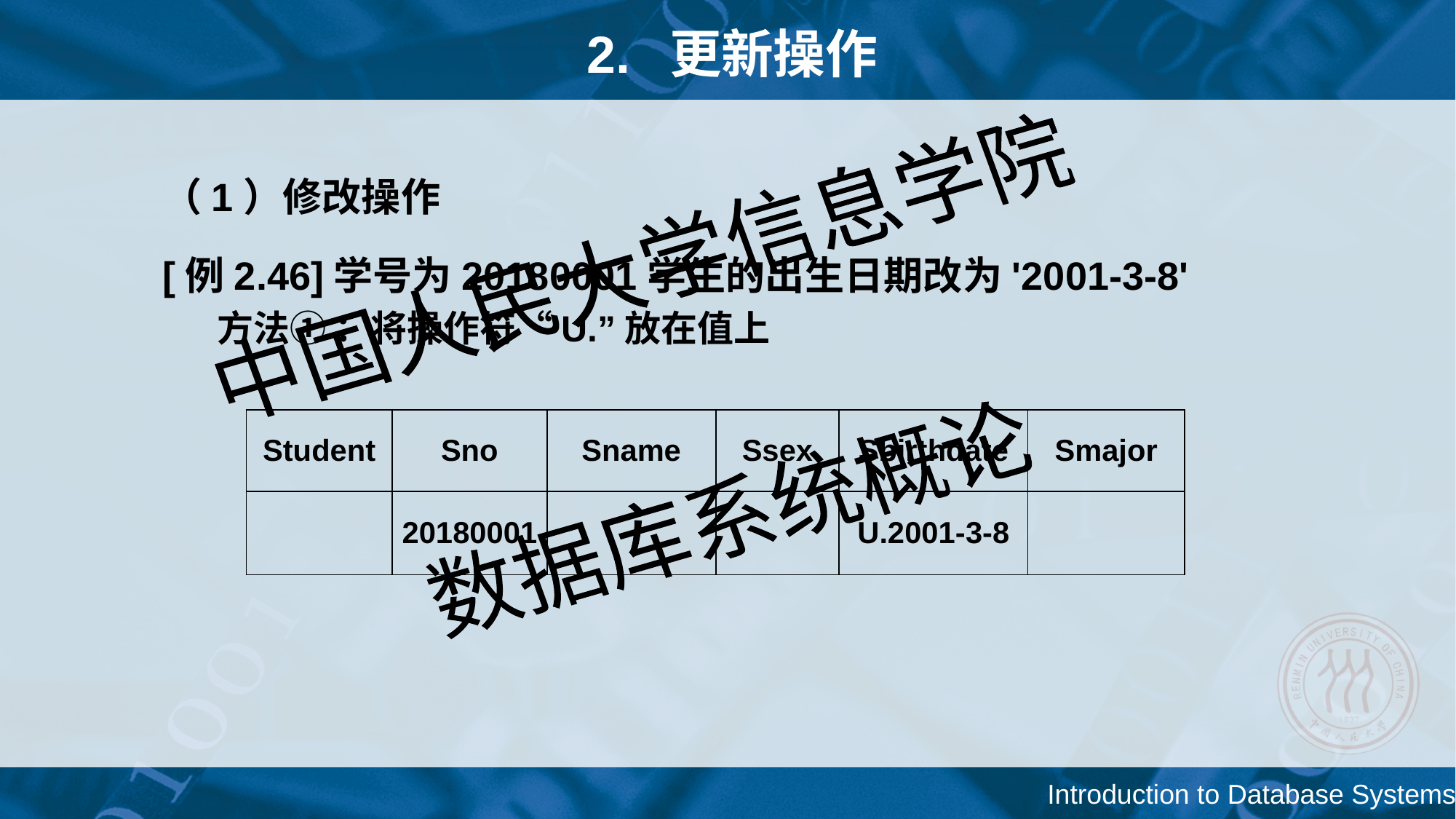

# 2.  更新操作
（1）修改操作
[例2.46]学号为20180001学生的出生日期改为'2001-3-8'
方法① ：将操作符“U.”放在值上

| Student | Sno | Sname | Ssex | Sbirthdate | Smajor |
| --- | --- | --- | --- | --- | --- |
|  | 20180001 |  |  | U.2001-3-8 |  |